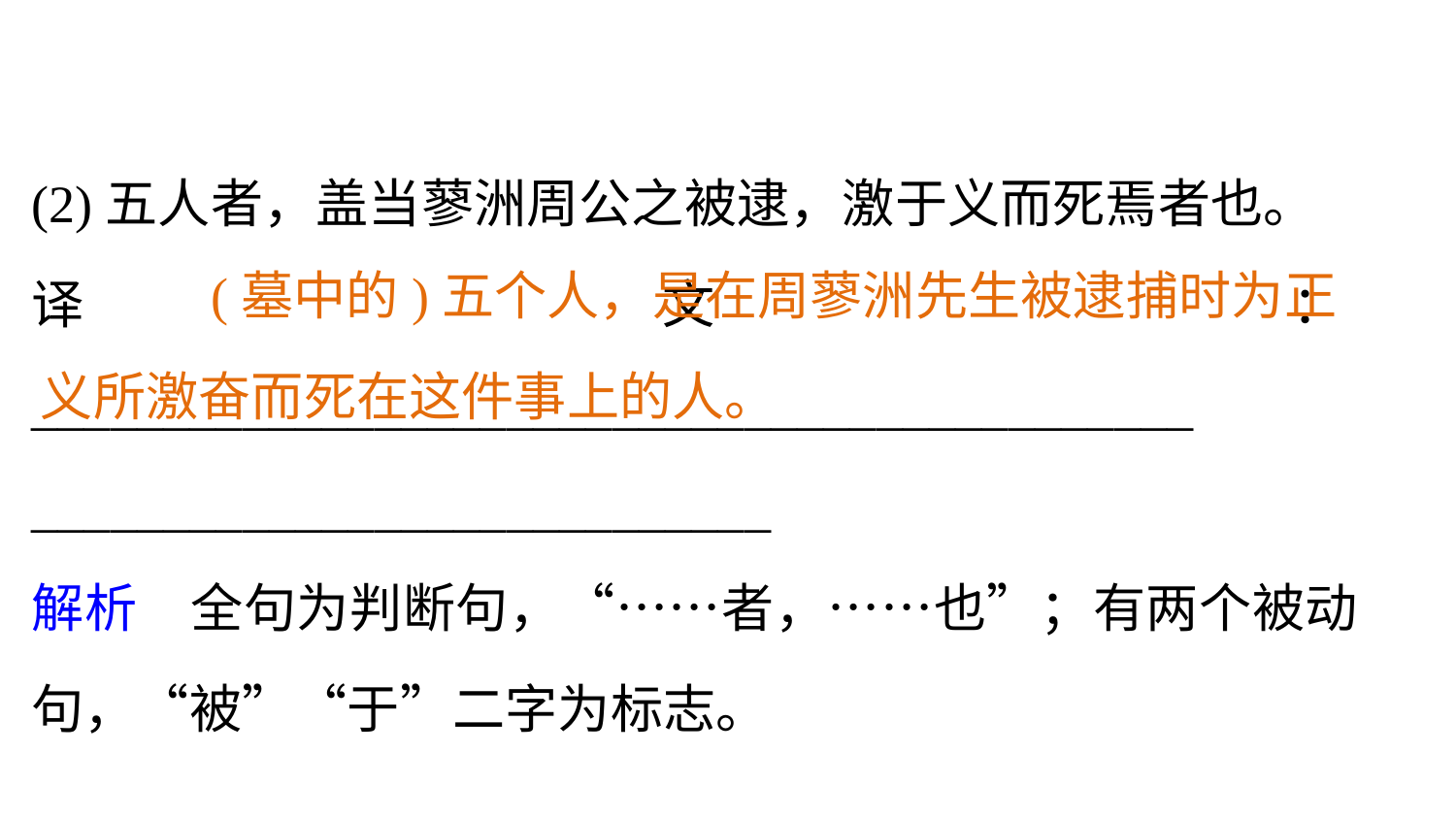

(2)五人者，盖当蓼洲周公之被逮，激于义而死焉者也。
译文：____________________________________________
____________________________
解析　全句为判断句，“……者，……也”；有两个被动句，“被”“于”二字为标志。
             (墓中的)五个人，是在周蓼洲先生被逮捕时为正义所激奋而死在这件事上的人。